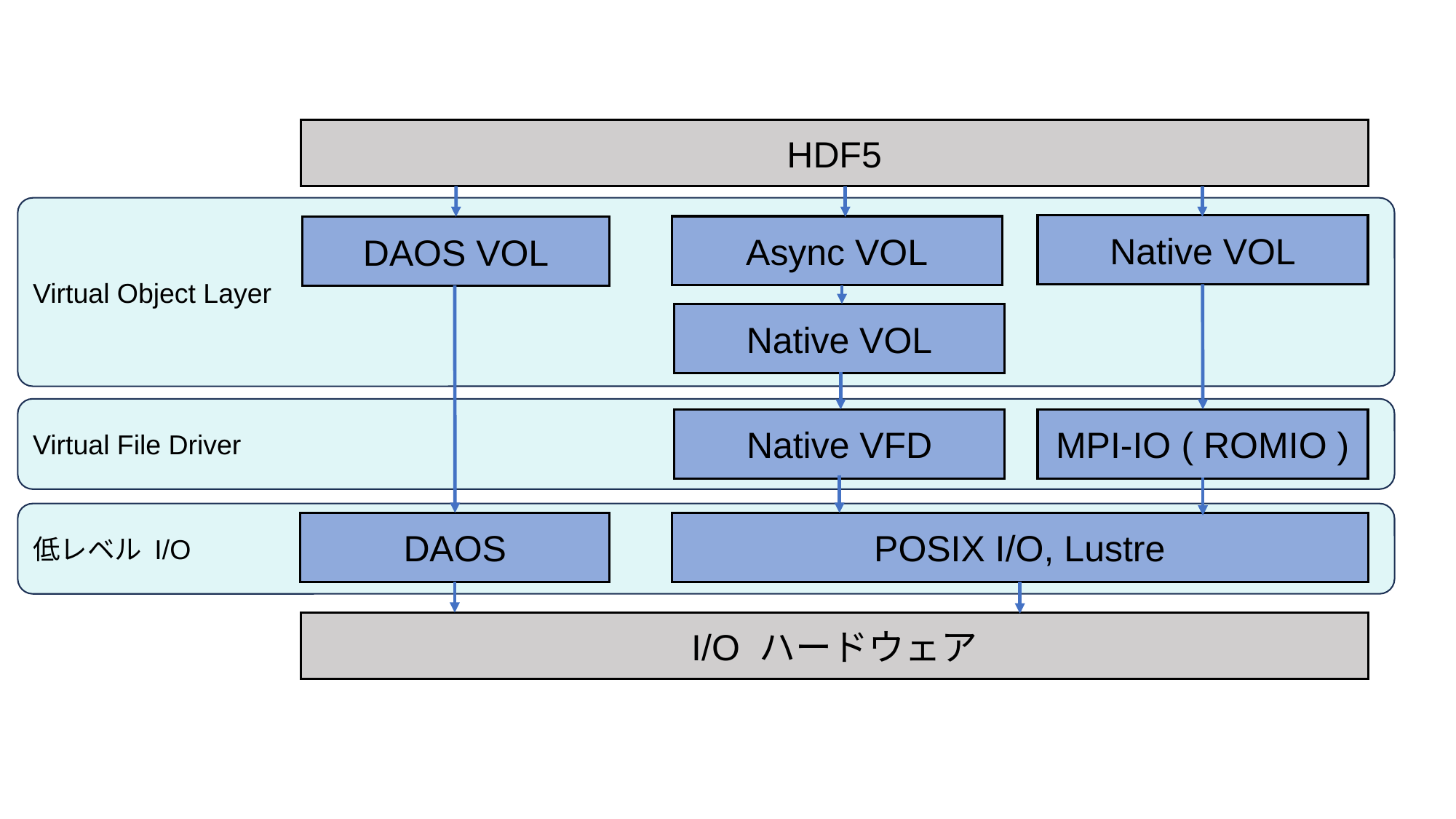

HDF5
Virtual Object Layer
Native VOL
Async VOL
DAOS VOL
Native VOL
Virtual File Driver
Native VFD
MPI-IO ( ROMIO )
低レベル I/O
DAOS
POSIX I/O, Lustre
I/O ハードウェア